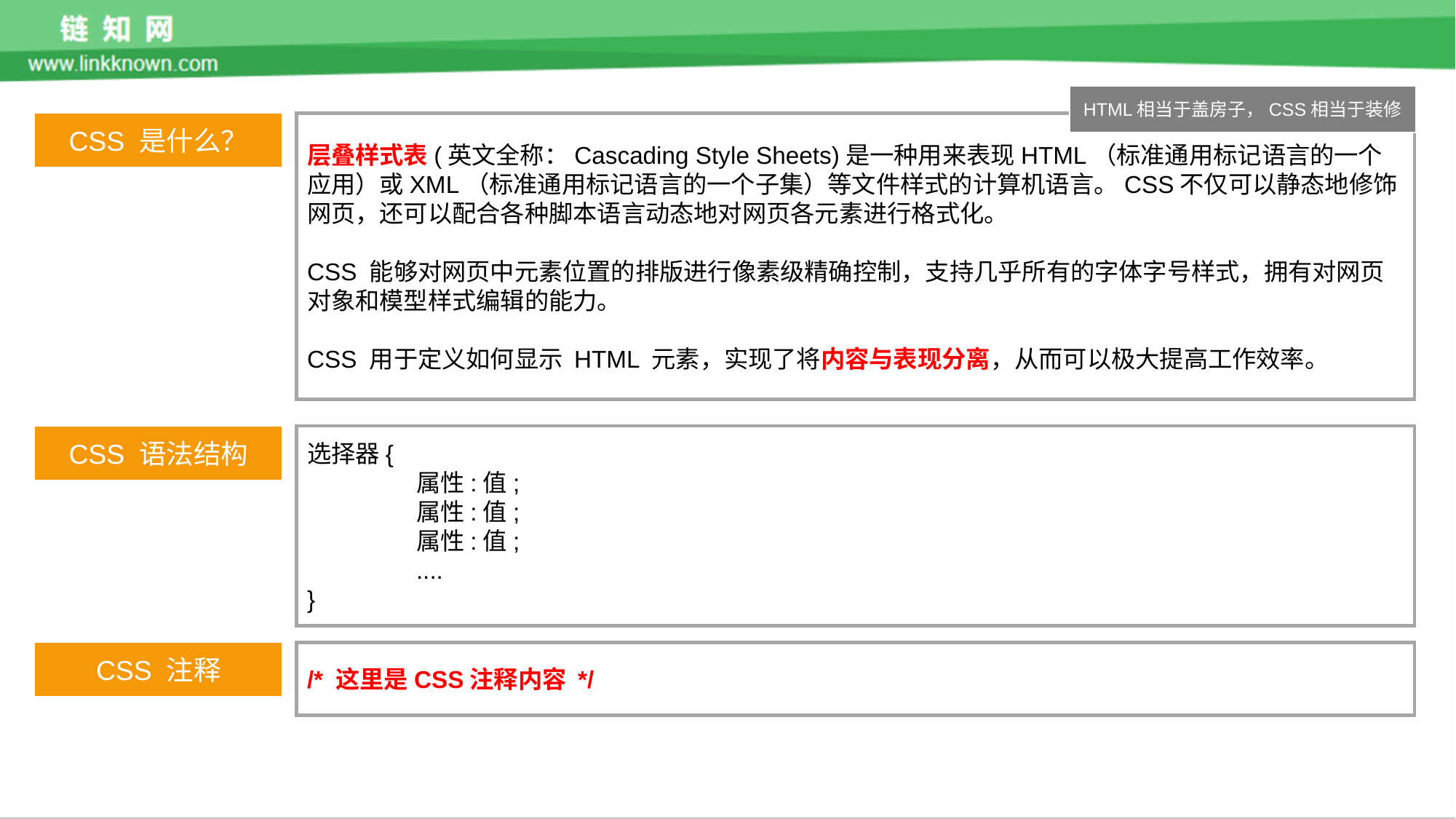

HTML相当于盖房子，CSS相当于装修
CSS 是什么？
层叠样式表(英文全称：Cascading Style Sheets)是一种用来表现HTML（标准通用标记语言的一个应用）或XML（标准通用标记语言的一个子集）等文件样式的计算机语言。CSS不仅可以静态地修饰网页，还可以配合各种脚本语言动态地对网页各元素进行格式化。

CSS 能够对网页中元素位置的排版进行像素级精确控制，支持几乎所有的字体字号样式，拥有对网页对象和模型样式编辑的能力。

CSS 用于定义如何显示 HTML 元素，实现了将内容与表现分离，从而可以极大提高工作效率。
CSS 语法结构
选择器{
	属性:值;
属性:值;
属性:值;
....
}
CSS 注释
/* 这里是CSS注释内容 */